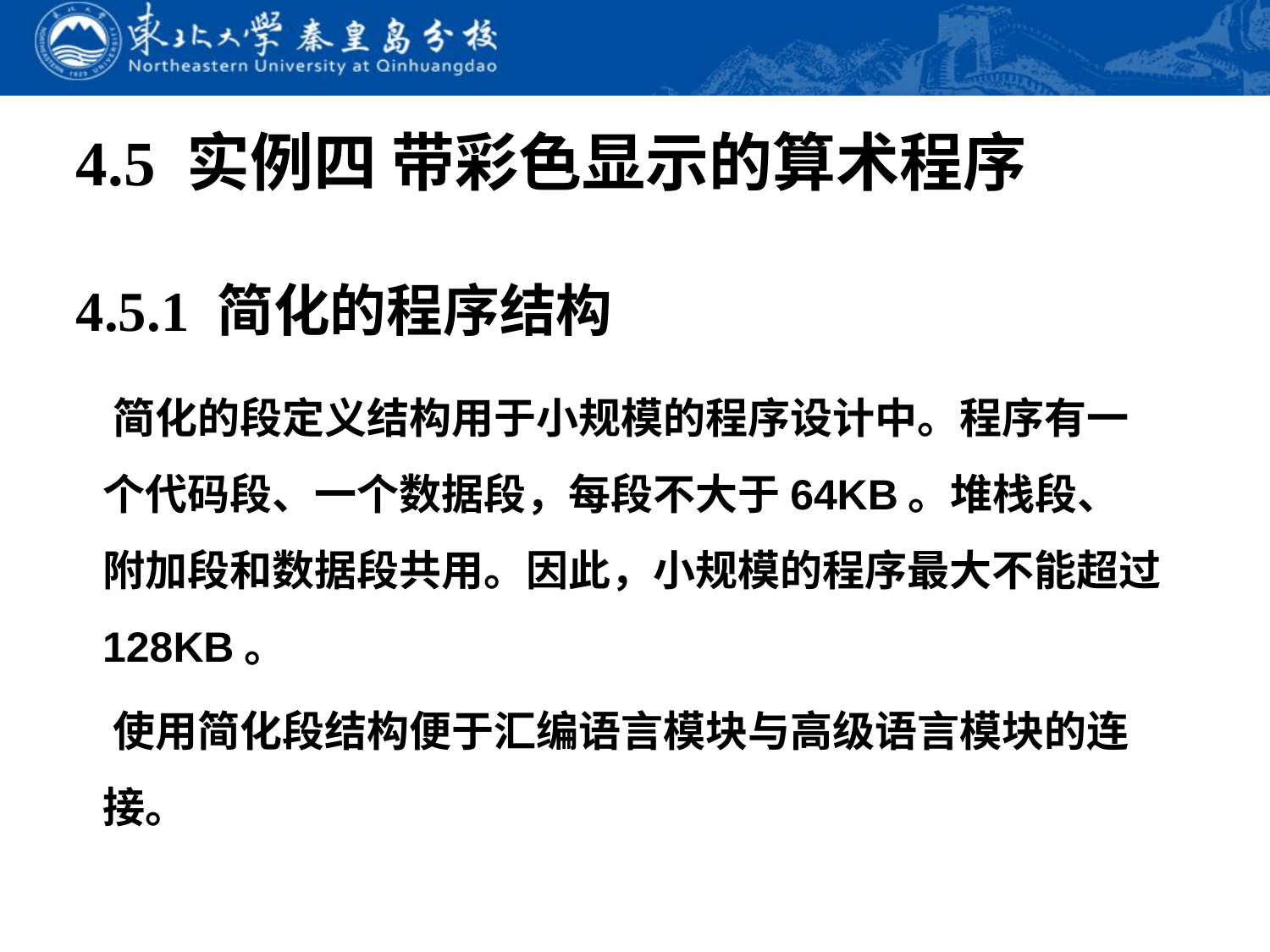

# 4.5 实例四 带彩色显示的算术程序
4.5.1 简化的程序结构
     简化的段定义结构用于小规模的程序设计中。程序有一个代码段、一个数据段，每段不大于64KB。堆栈段、附加段和数据段共用。因此，小规模的程序最大不能超过128KB。
     使用简化段结构便于汇编语言模块与高级语言模块的连接。